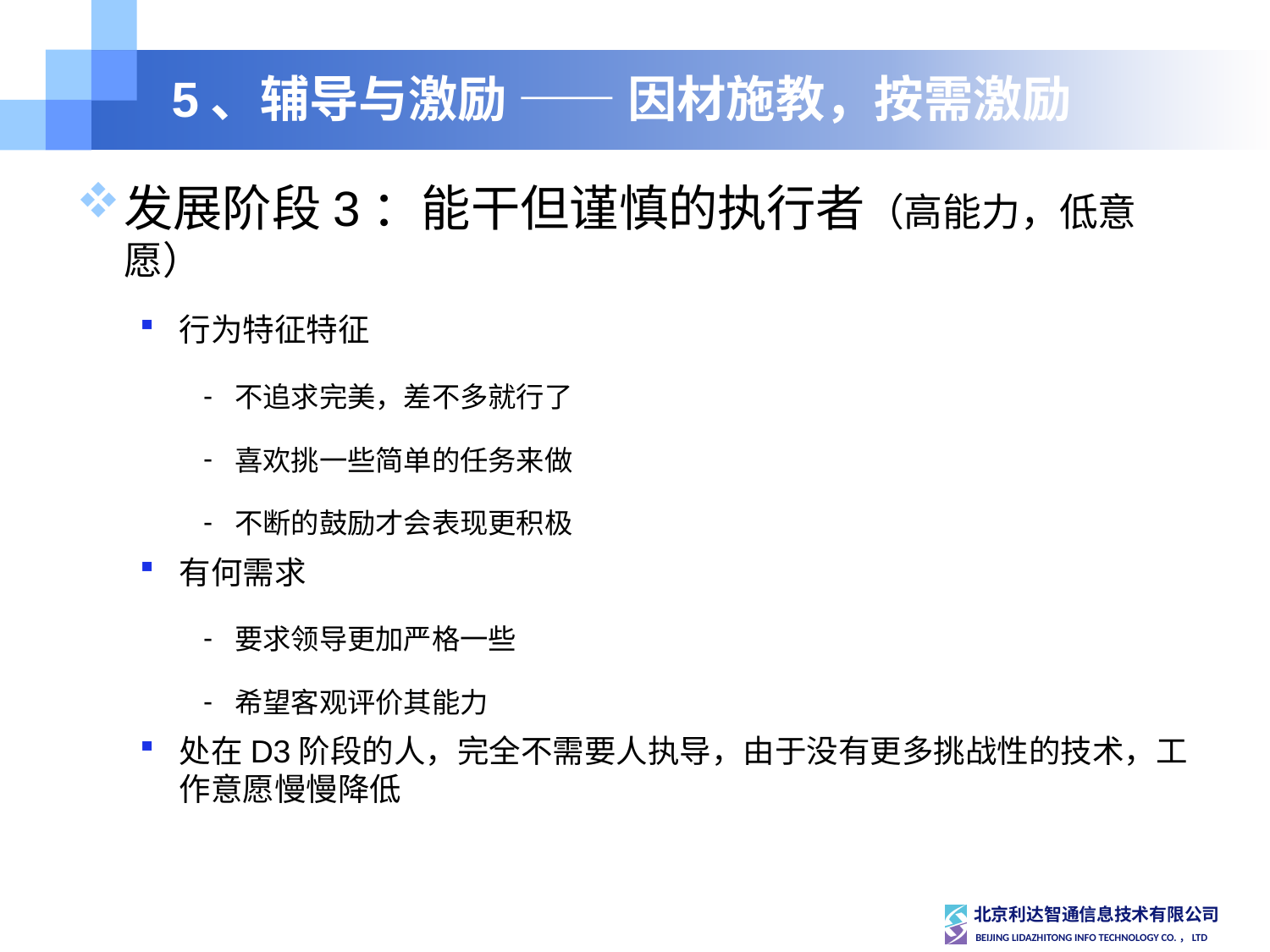

# 5、辅导与激励 —— 因材施教，按需激励
发展阶段3：能干但谨慎的执行者（高能力，低意愿）
行为特征特征
不追求完美，差不多就行了
喜欢挑一些简单的任务来做
不断的鼓励才会表现更积极
有何需求
要求领导更加严格一些
希望客观评价其能力
处在D3阶段的人，完全不需要人执导，由于没有更多挑战性的技术，工作意愿慢慢降低